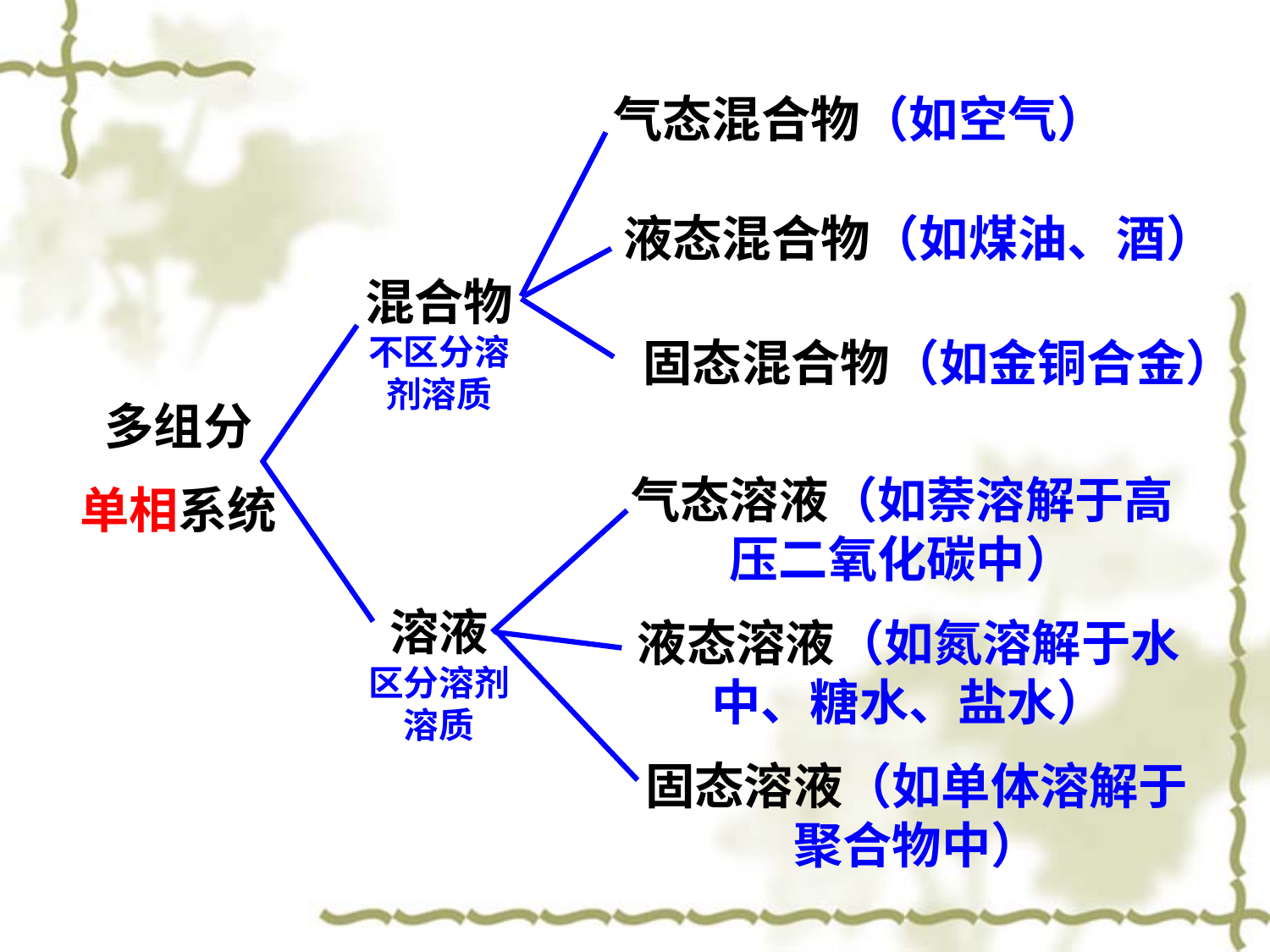

气态混合物（如空气）

液态混合物（如煤油、酒）

混合物
不区分溶剂溶质

固态混合物（如金铜合金）
多组分
单相系统

气态溶液（如萘溶解于高压二氧化碳中）

溶液
区分溶剂溶质
液态溶液（如氮溶解于水中、糖水、盐水）

固态溶液（如单体溶解于聚合物中）